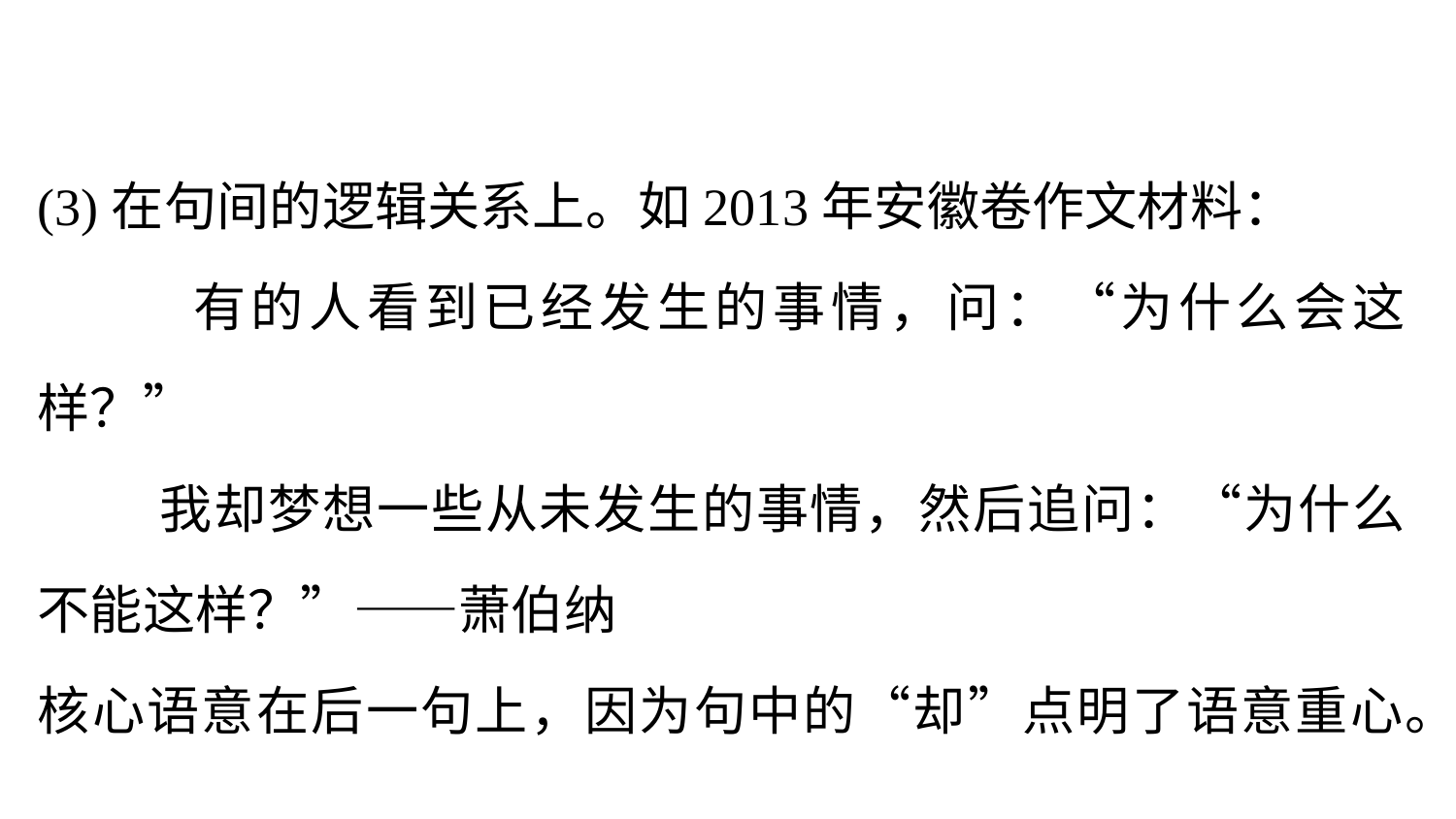

(3)在句间的逻辑关系上。如2013年安徽卷作文材料：
        有的人看到已经发生的事情，问：“为什么会这样？”
        我却梦想一些从未发生的事情，然后追问：“为什么不能这样？”——萧伯纳
核心语意在后一句上，因为句中的“却”点明了语意重心。